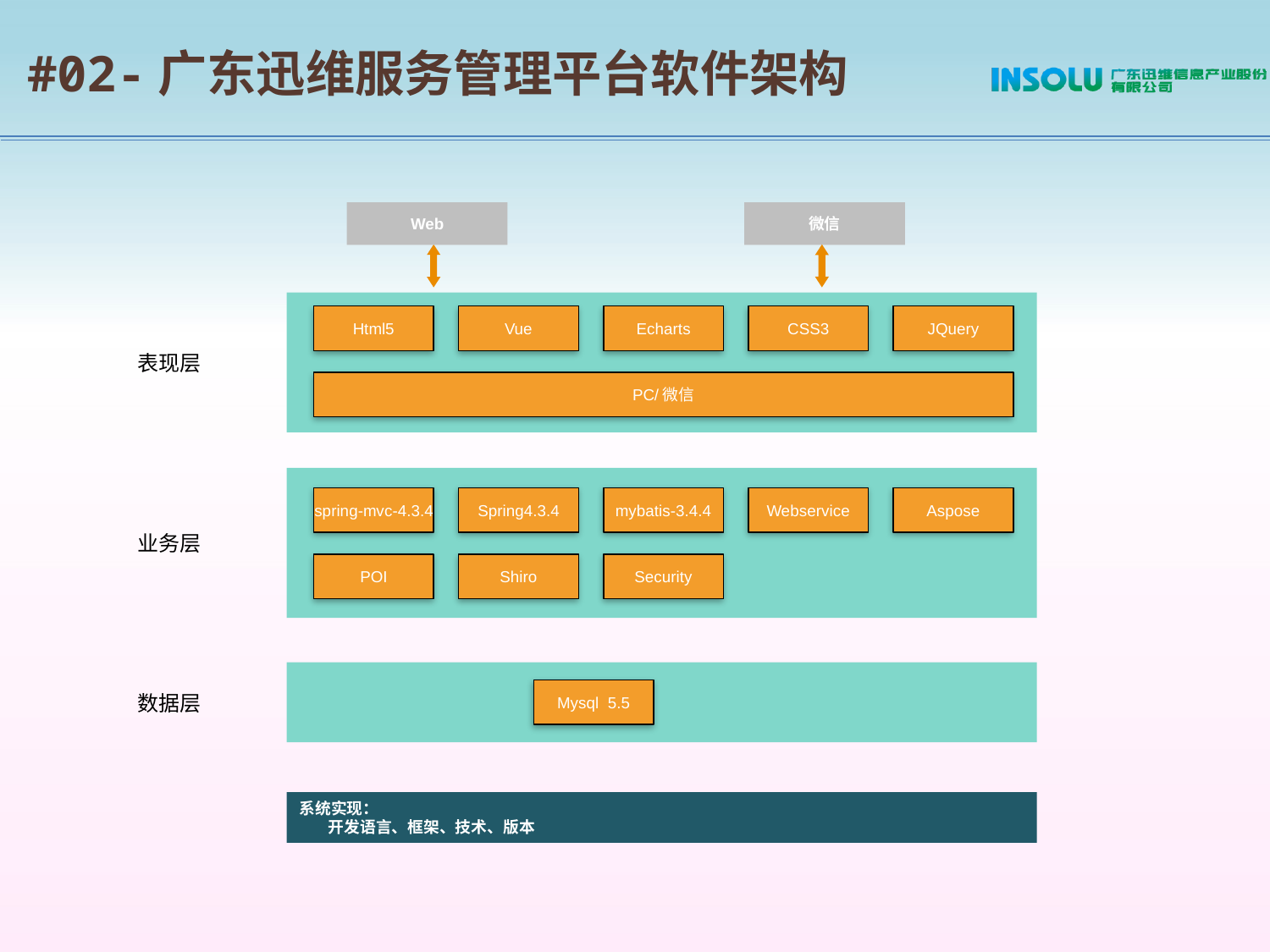

#02-广东迅维服务管理平台软件架构
Web
微信

Html5
Vue
Echarts
CSS3
JQuery
表现层
PC/微信

spring-mvc-4.3.4
Spring4.3.4
mybatis-3.4.4
Webservice
Aspose
业务层
POI
Shiro
Security

Mysql  5.5
ElasticSearch
数据层
系统实现：
       开发语言、框架、技术、版本